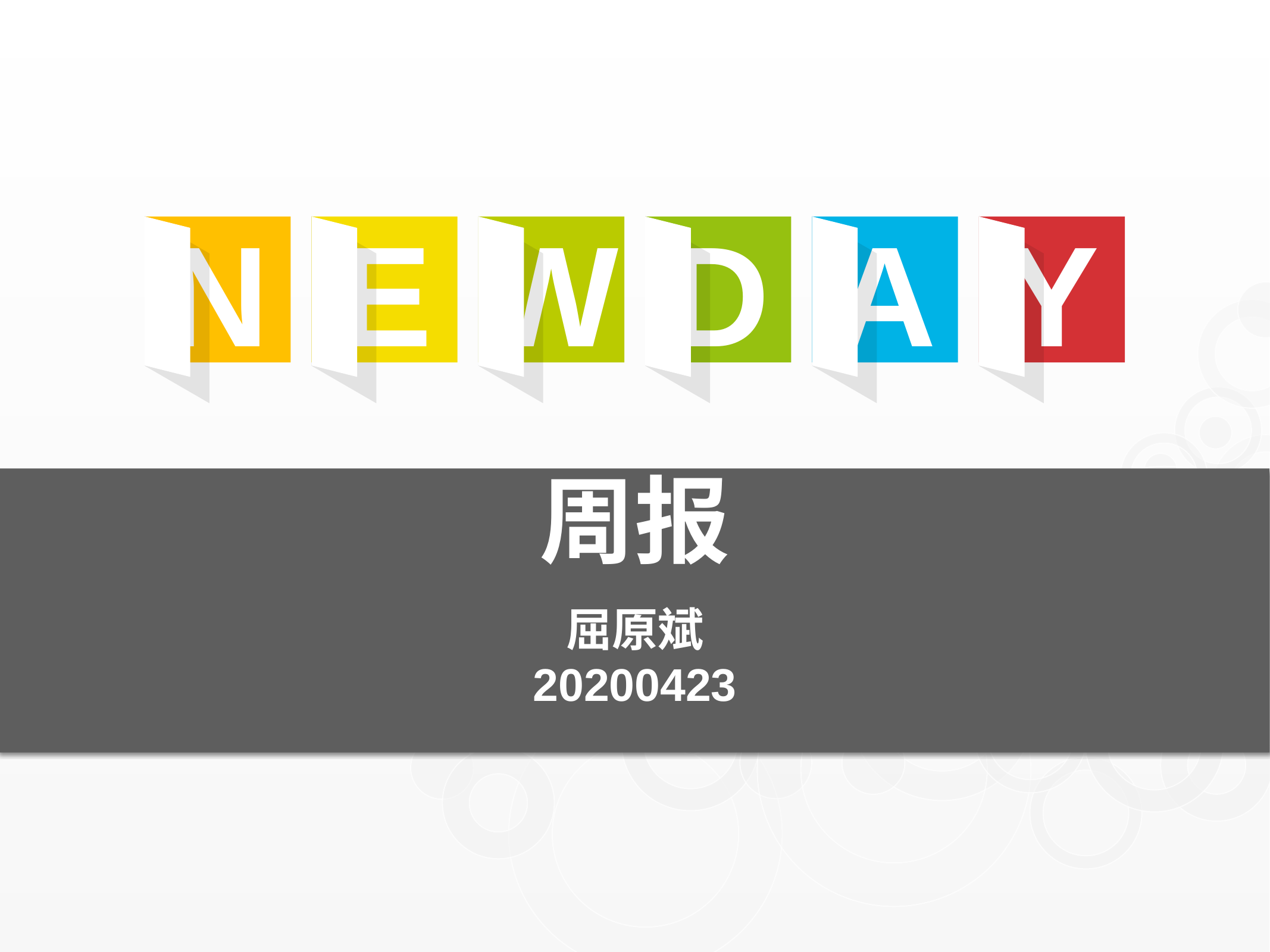

E

W

D

A

Y

N

周报
屈原斌
20200423